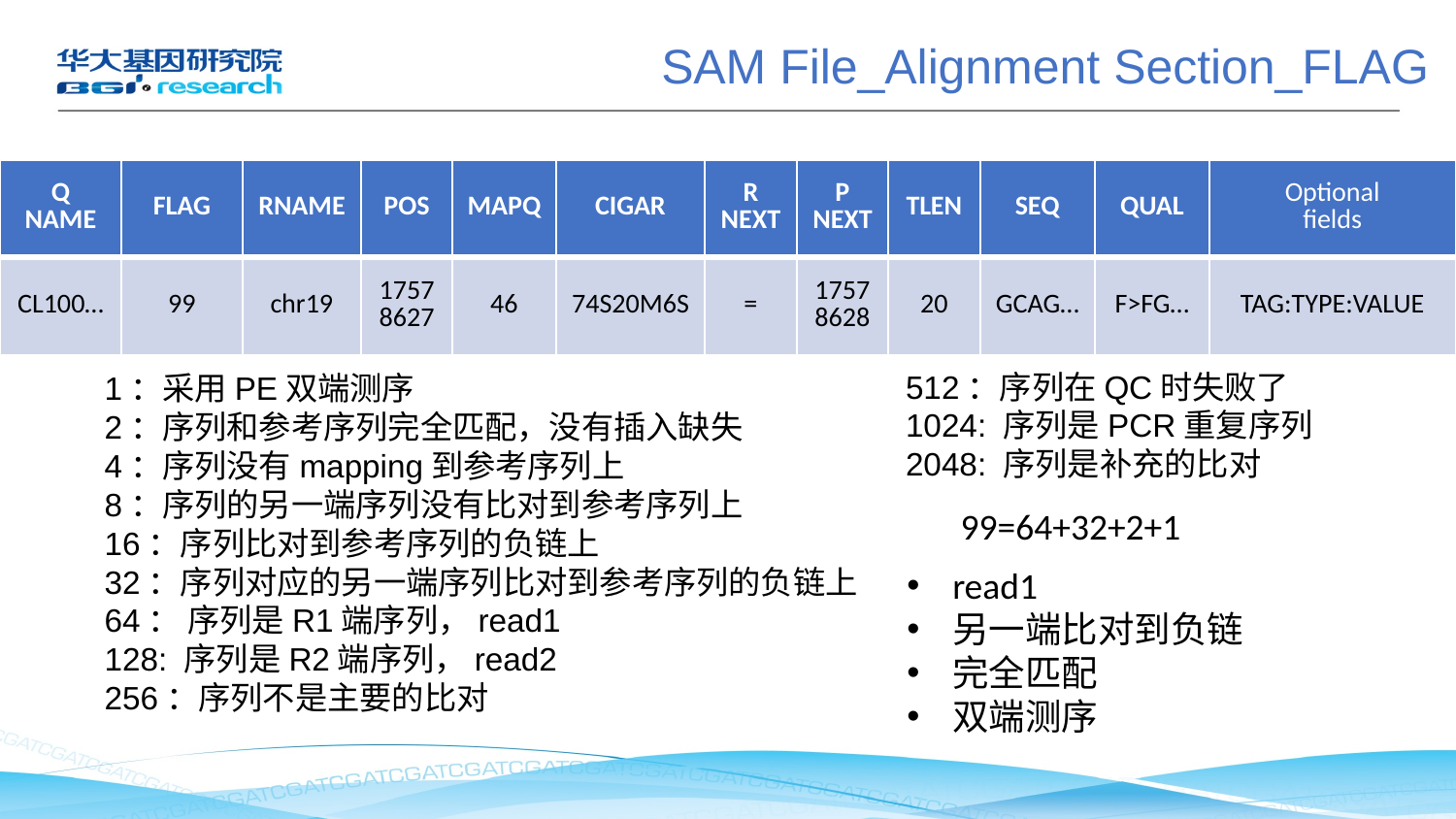

SAM File_Alignment Section_FLAG
| Q NAME | FLAG | RNAME | POS | MAPQ | CIGAR | R NEXT | P NEXT | TLEN | SEQ | QUAL | Optional fields |
| --- | --- | --- | --- | --- | --- | --- | --- | --- | --- | --- | --- |
| CL100… | 99 | chr19 | 17578627 | 46 | 74S20M6S | = | 17578628 | 20 | GCAG… | F>FG… | TAG:TYPE:VALUE |
512：序列在QC时失败了
1024: 序列是PCR重复序列
2048: 序列是补充的比对
1：采用PE双端测序
2：序列和参考序列完全匹配，没有插入缺失
4：序列没有mapping到参考序列上
8：序列的另一端序列没有比对到参考序列上
16：序列比对到参考序列的负链上
32：序列对应的另一端序列比对到参考序列的负链上
64： 序列是R1端序列，read1
128: 序列是R2端序列，read2
256：序列不是主要的比对
99=64+32+2+1
read1
另一端比对到负链
完全匹配
双端测序